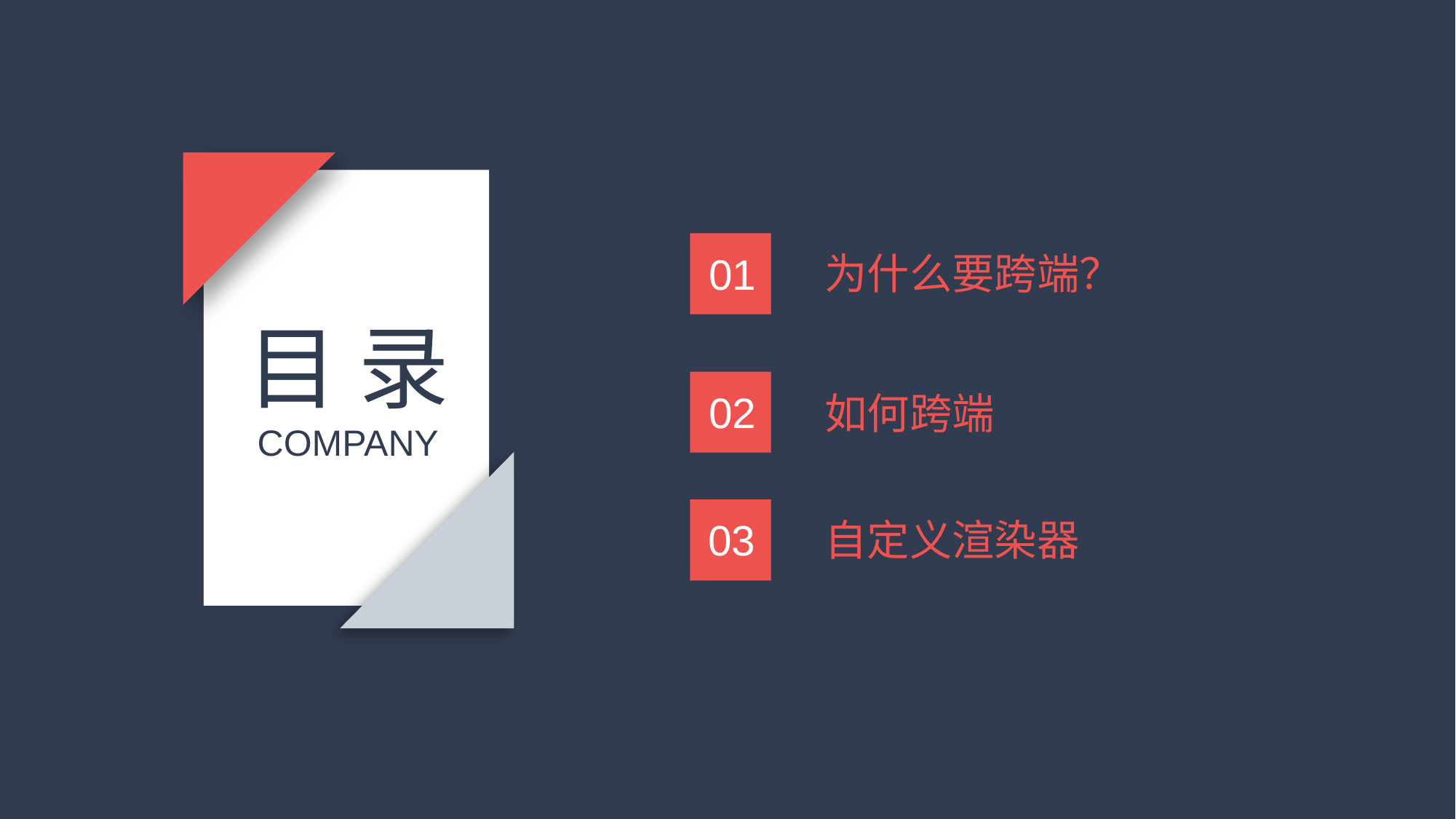

为什么要跨端？
01
目 录
COMPANY

02
如何跨端

自定义渲染器
03